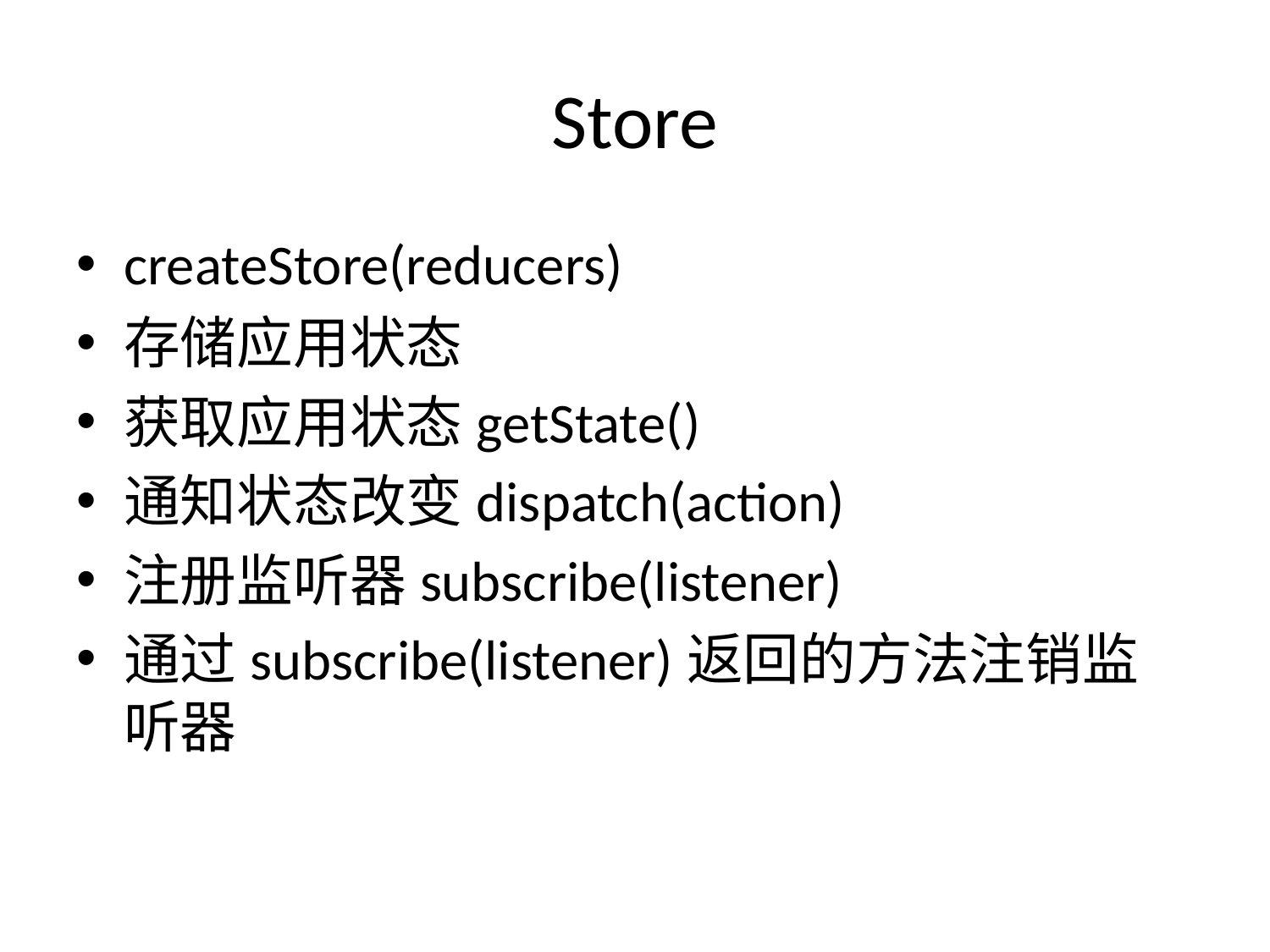

# Store
createStore(reducers)
存储应用状态
获取应用状态getState()
通知状态改变dispatch(action)
注册监听器subscribe(listener)
通过subscribe(listener)返回的方法注销监听器